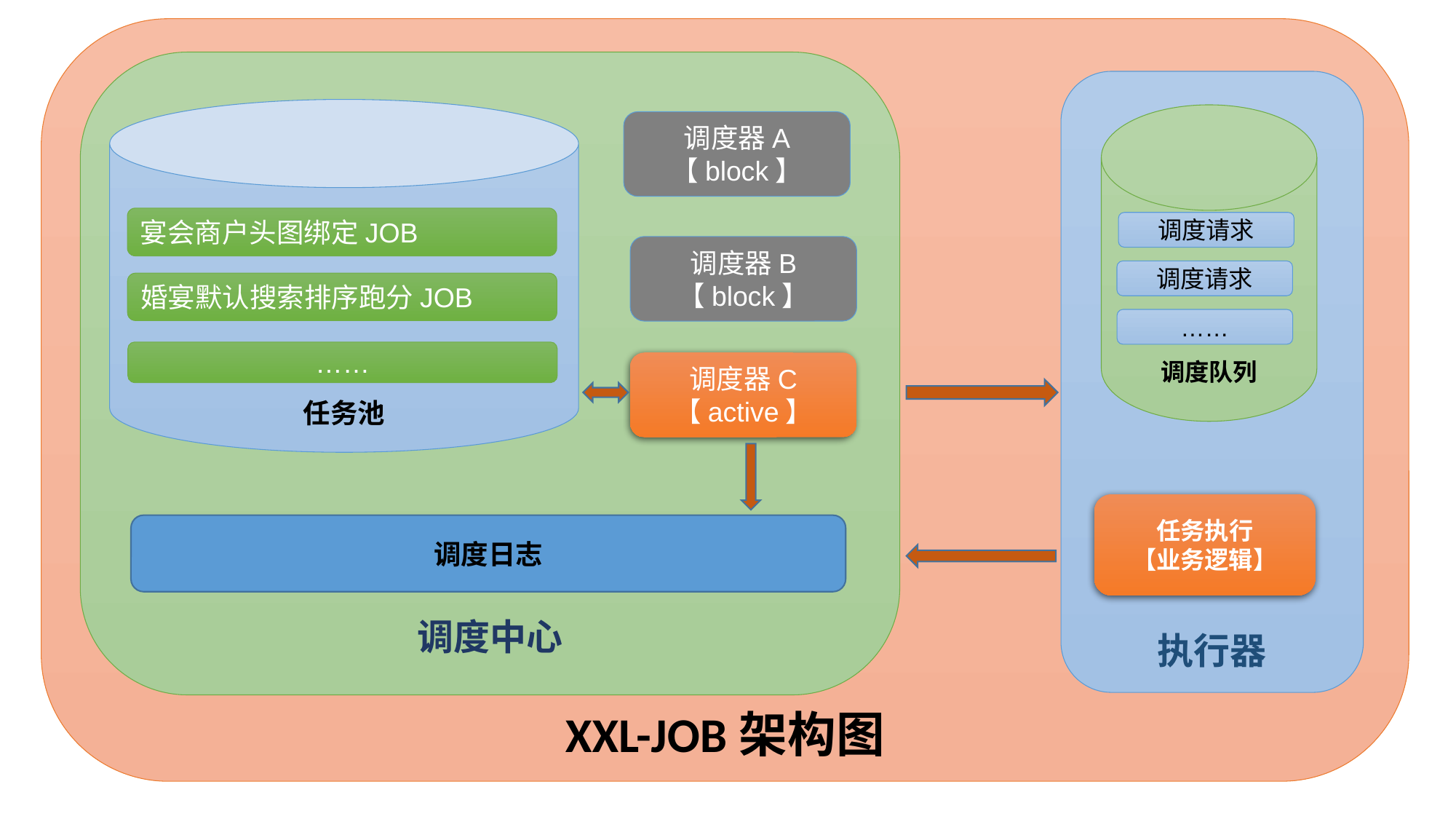

XXL-JOB架构图

调度中心

执行器

任务池

调度队列
调度器A
【block】
宴会商户头图绑定JOB
调度请求
调度器B
【block】
调度请求
婚宴默认搜索排序跑分JOB
……
……
调度器C
【active】

任务执行
【业务逻辑】
调度日志